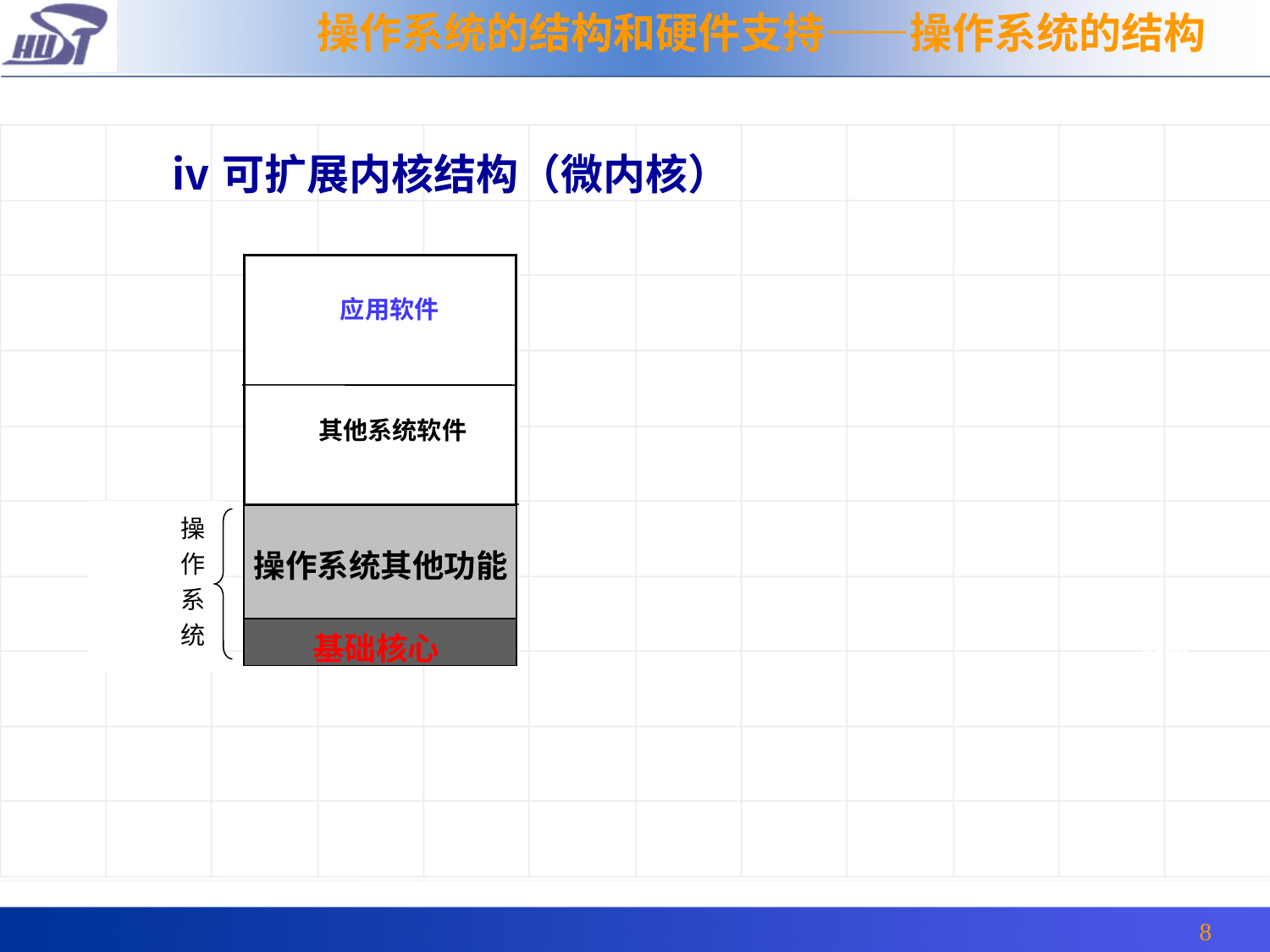

操作系统的结构和硬件支持——操作系统的结构
 ⅳ可扩展内核结构（微内核）

应用软件

其他系统软件
操
作
系
统

操作系统其他功能

基础核心
内核
8